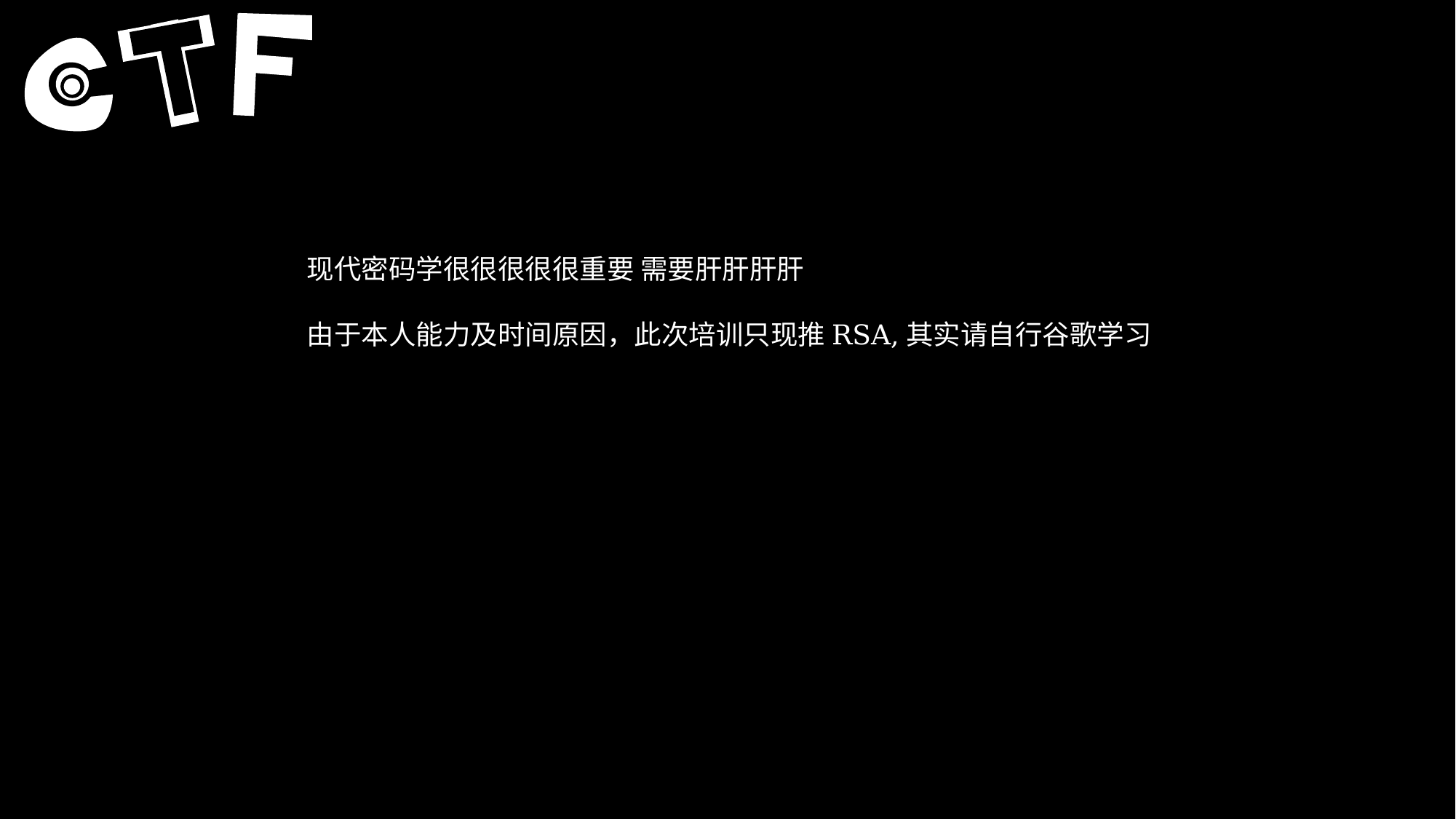

现代密码学很很很很很重要 需要肝肝肝肝

由于本人能力及时间原因，此次培训只现推RSA,其实请自行谷歌学习
RI